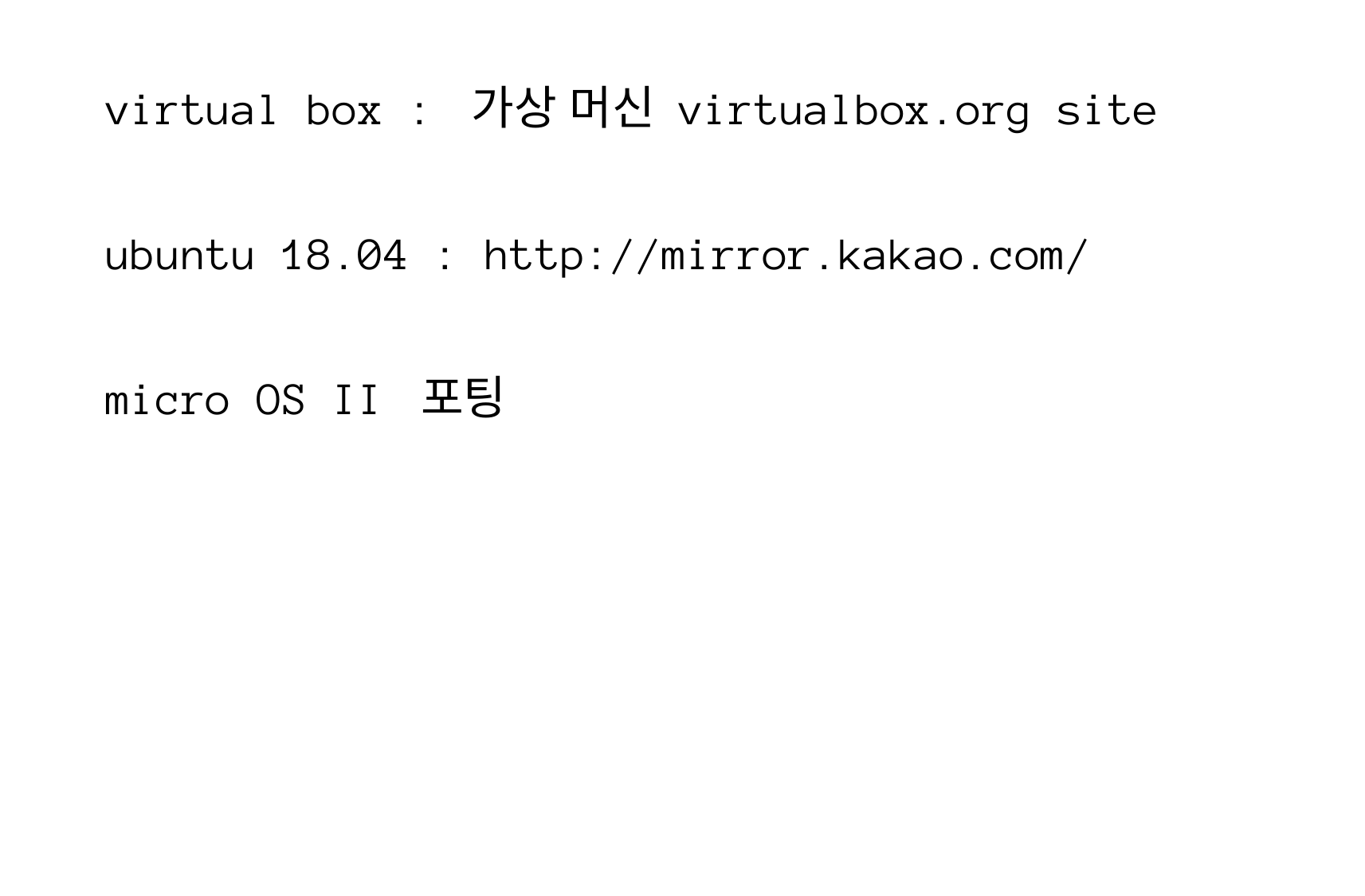

virtual box : 가상 머신 virtualbox.org site

ubuntu 18.04 : http://mirror.kakao.com/

micro OS II 포팅